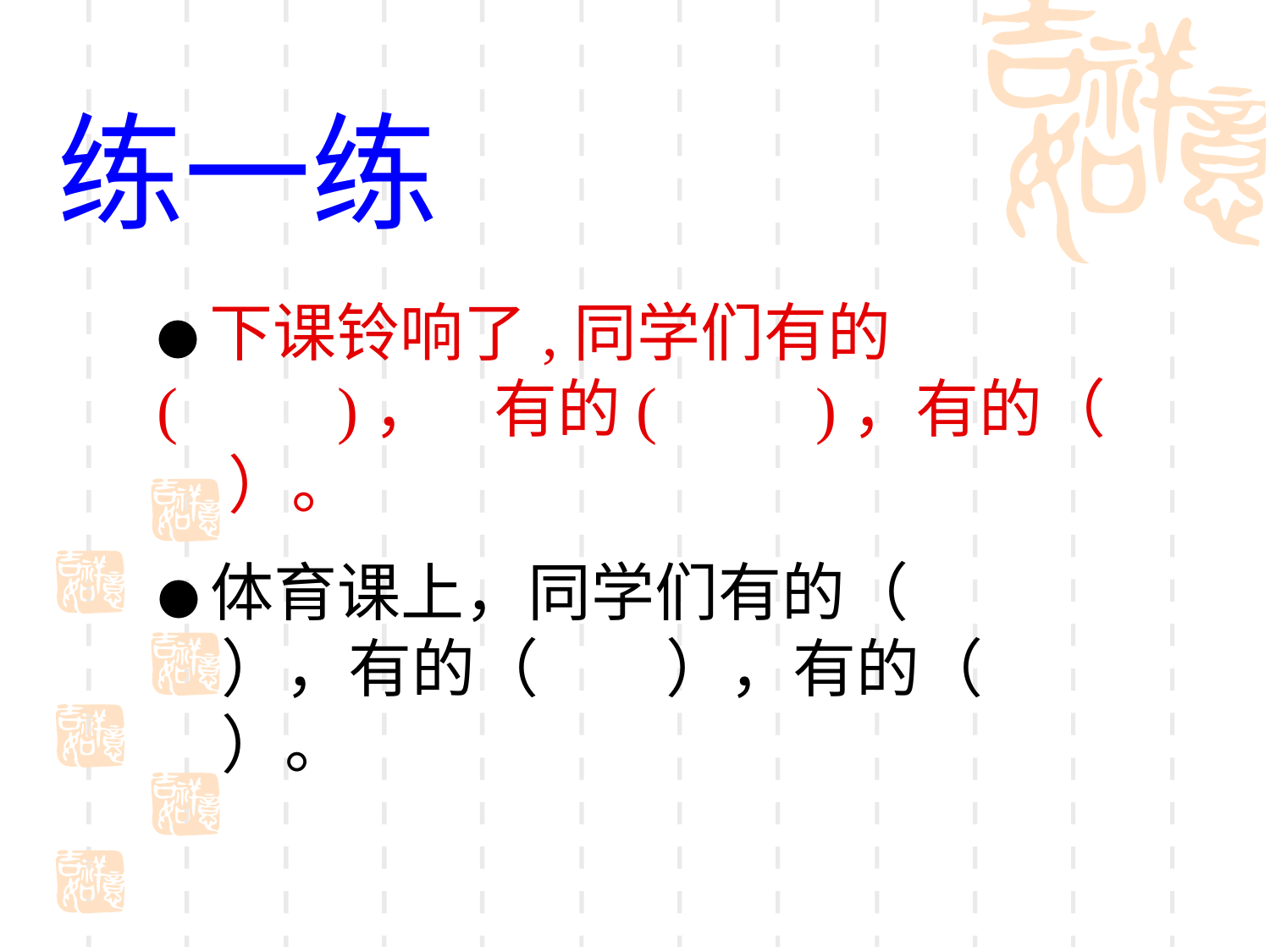

练一练
●下课铃响了,同学们有的(          )，    有的(          )，有的（          ）。

●体育课上，同学们有的（　　），有的（　　），有的（　　）。